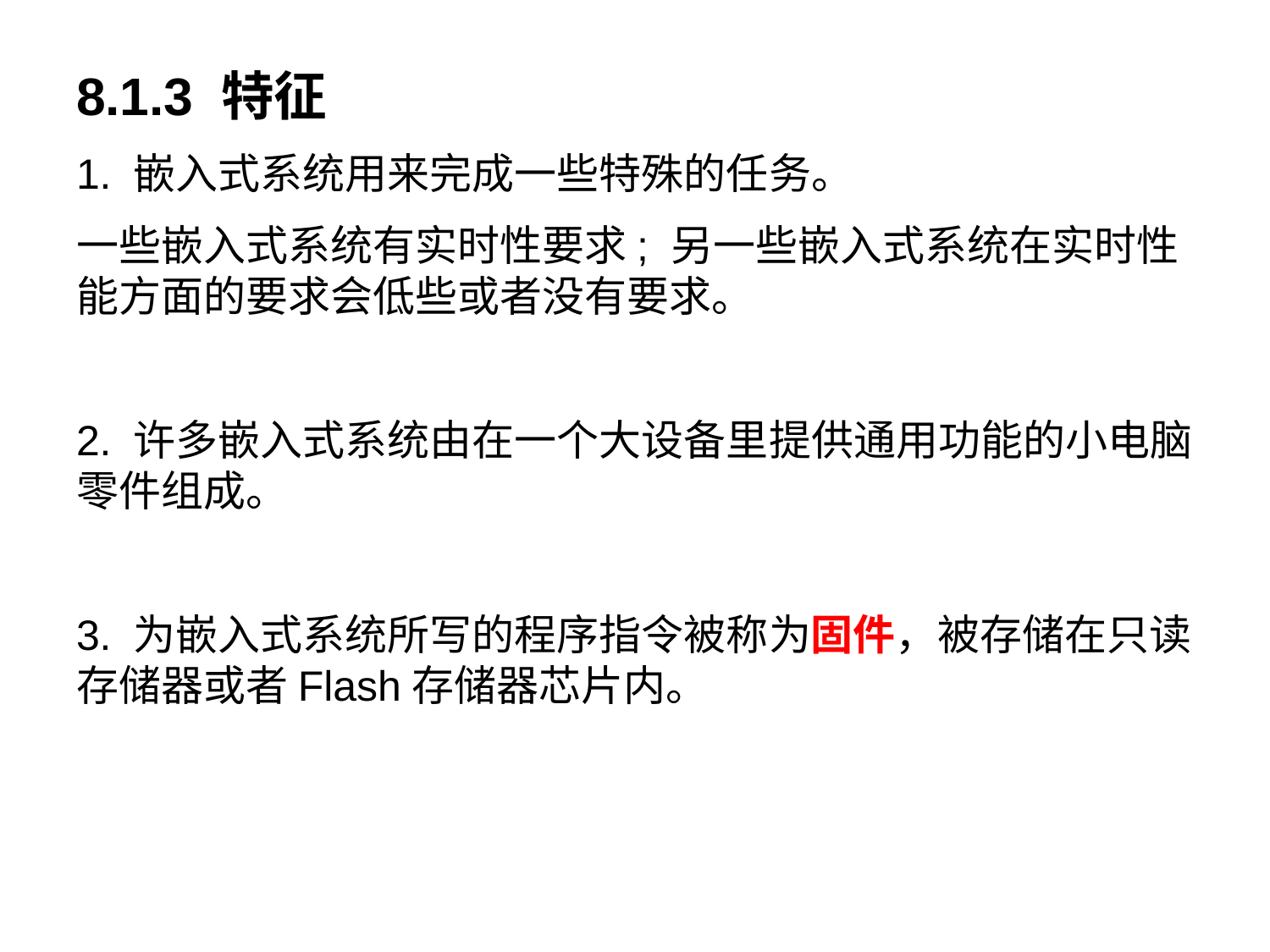

8.1.3 特征
1. 嵌入式系统用来完成一些特殊的任务。
一些嵌入式系统有实时性要求; 另一些嵌入式系统在实时性能方面的要求会低些或者没有要求。

2. 许多嵌入式系统由在一个大设备里提供通用功能的小电脑零件组成。

3. 为嵌入式系统所写的程序指令被称为固件，被存储在只读存储器或者Flash存储器芯片内。